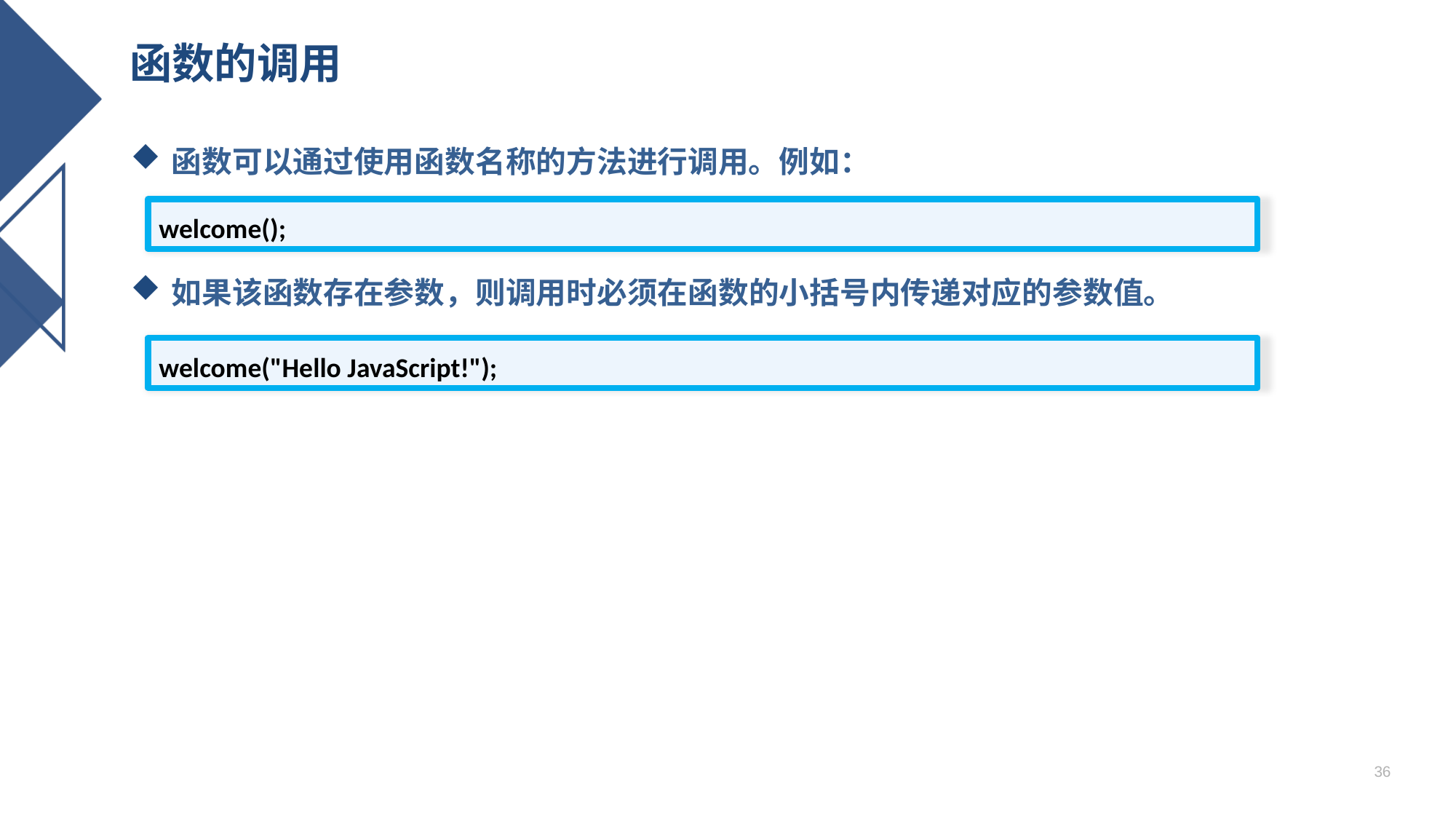

# 函数的调用
函数可以通过使用函数名称的方法进行调用。例如：

如果该函数存在参数，则调用时必须在函数的小括号内传递对应的参数值。

welcome();
welcome("Hello JavaScript!");
36